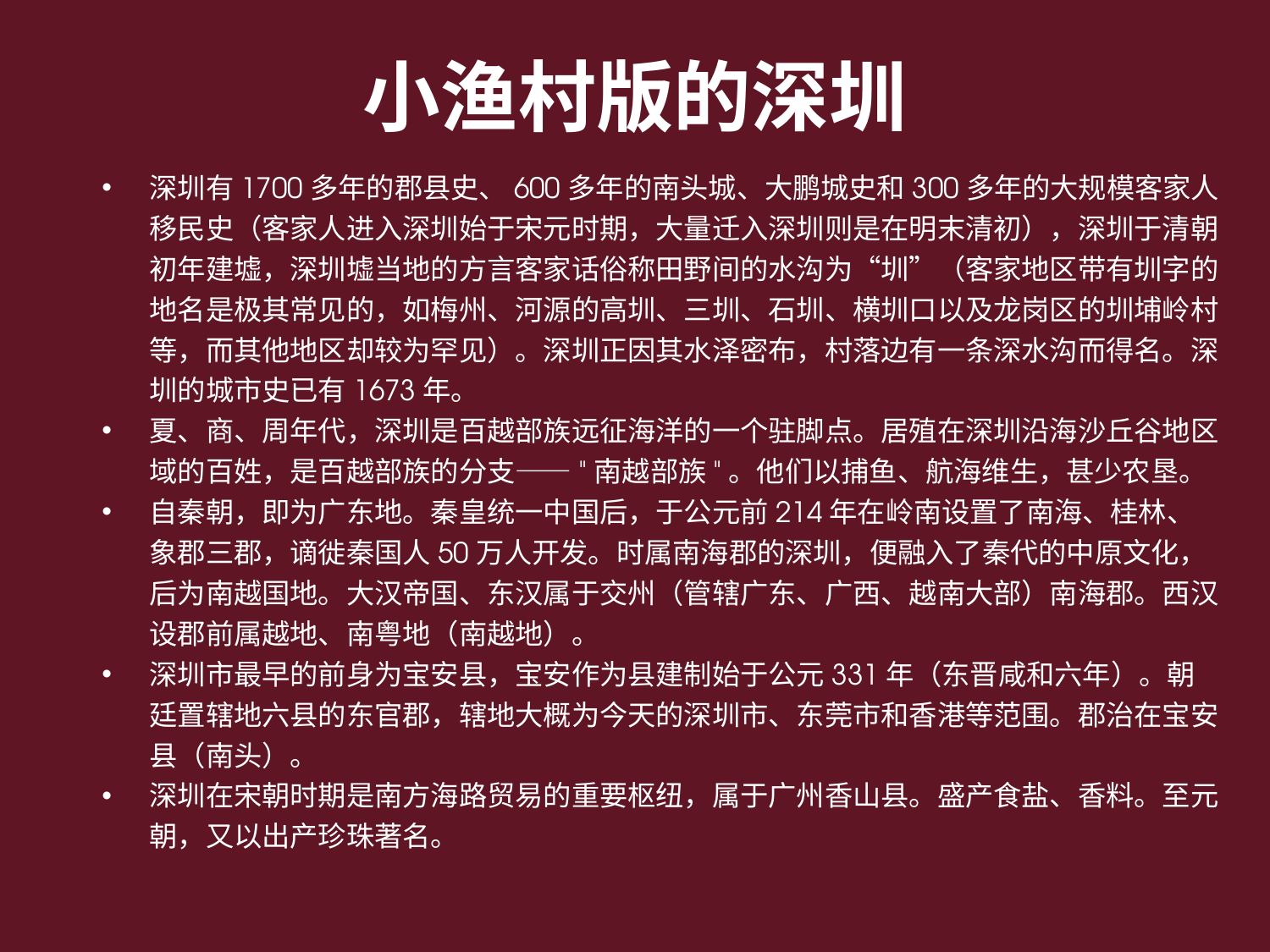

# 小渔村版的深圳
深圳有1700多年的郡县史、600多年的南头城、大鹏城史和300多年的大规模客家人移民史（客家人进入深圳始于宋元时期，大量迁入深圳则是在明末清初），深圳于清朝初年建墟，深圳墟当地的方言客家话俗称田野间的水沟为“圳”（客家地区带有圳字的地名是极其常见的，如梅州、河源的高圳、三圳、石圳、横圳口以及龙岗区的圳埔岭村等，而其他地区却较为罕见）。深圳正因其水泽密布，村落边有一条深水沟而得名。深圳的城市史已有1673年。
夏、商、周年代，深圳是百越部族远征海洋的一个驻脚点。居殖在深圳沿海沙丘谷地区域的百姓，是百越部族的分支——"南越部族"。他们以捕鱼、航海维生，甚少农垦。
自秦朝，即为广东地。秦皇统一中国后，于公元前214年在岭南设置了南海、桂林、象郡三郡，谪徙秦国人50万人开发。时属南海郡的深圳，便融入了秦代的中原文化，后为南越国地。大汉帝国、东汉属于交州（管辖广东、广西、越南大部）南海郡。西汉设郡前属越地、南粤地（南越地）。
深圳市最早的前身为宝安县，宝安作为县建制始于公元331年（东晋咸和六年）。朝廷置辖地六县的东官郡，辖地大概为今天的深圳市、东莞市和香港等范围。郡治在宝安县（南头）。
深圳在宋朝时期是南方海路贸易的重要枢纽，属于广州香山县。盛产食盐、香料。至元朝，又以出产珍珠著名。